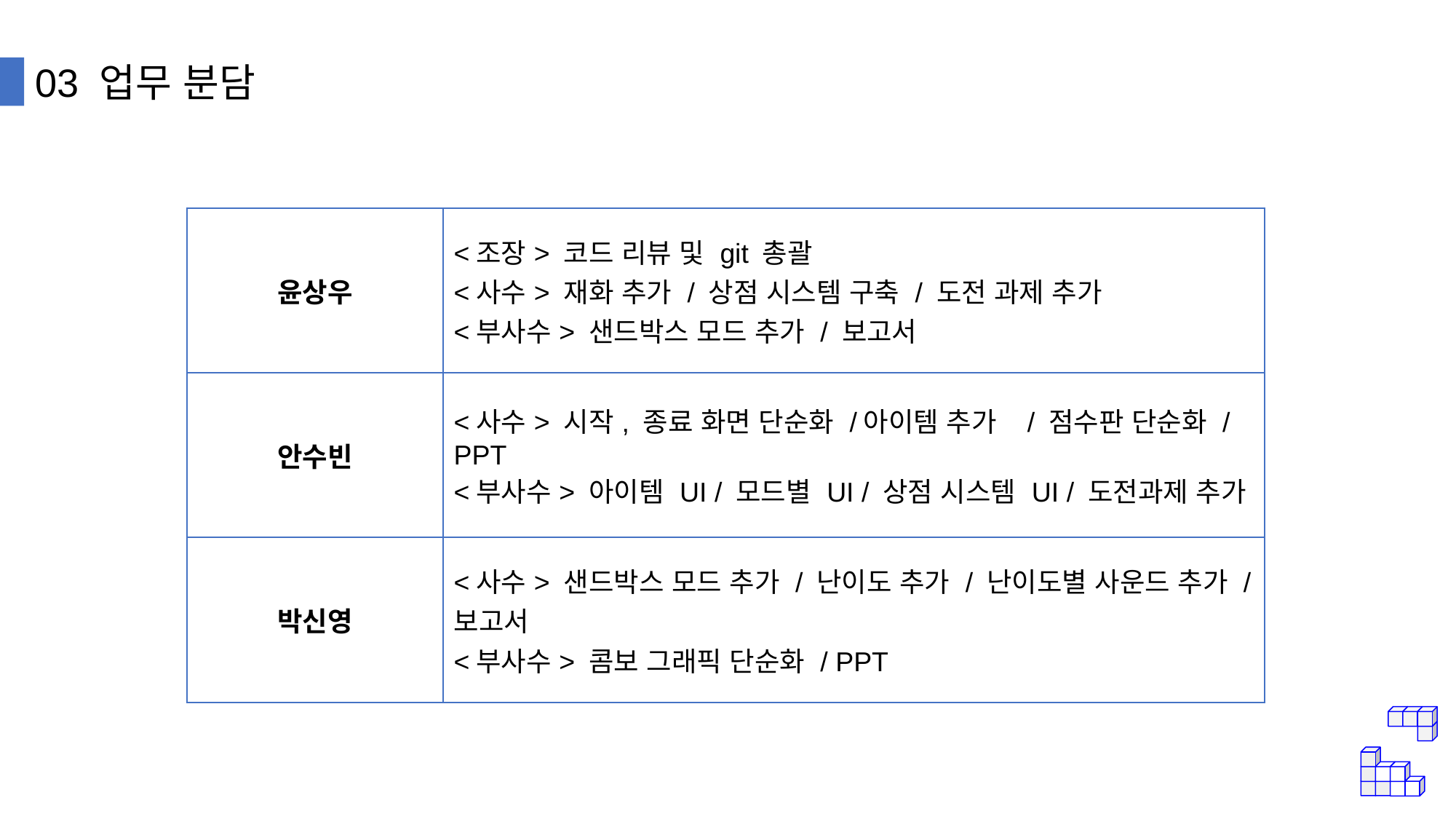

03 업무 분담

| 윤상우 | <조장> 코드 리뷰 및 git 총괄 <사수> 재화 추가 / 상점 시스템 구축 / 도전 과제 추가 <부사수> 샌드박스 모드 추가 / 보고서 |
| --- | --- |
| 안수빈 | <사수> 시작, 종료 화면 단순화 /아이템 추가 / 점수판 단순화 / PPT <부사수> 아이템 UI / 모드별 UI / 상점 시스템 UI / 도전과제 추가 |
| 박신영 | <사수> 샌드박스 모드 추가 / 난이도 추가 / 난이도별 사운드 추가 / 보고서 <부사수> 콤보 그래픽 단순화 / PPT |